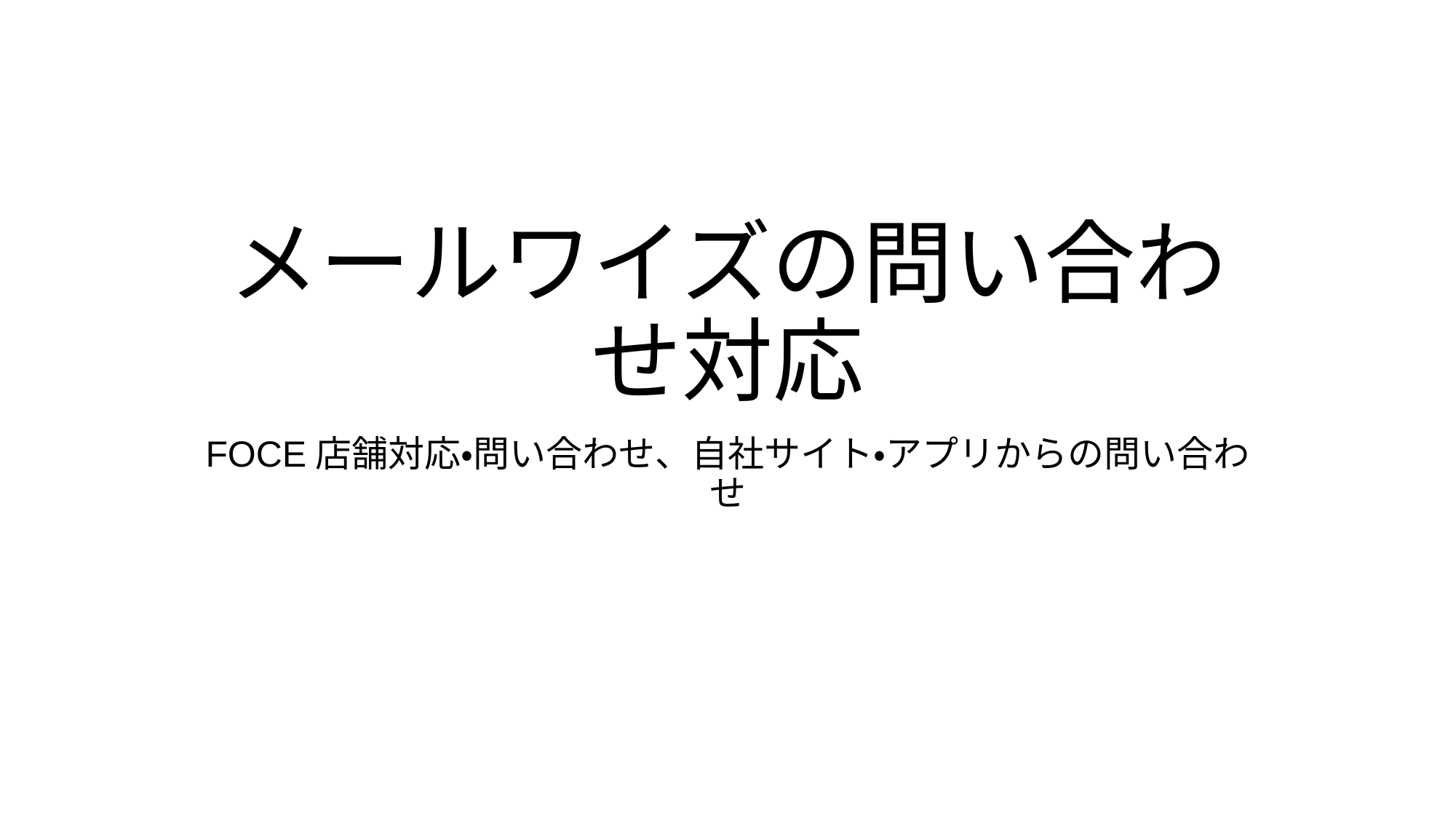

# メールワイズの問い合わせ対応
FOCE店舗対応・問い合わせ、自社サイト・アプリからの問い合わせ